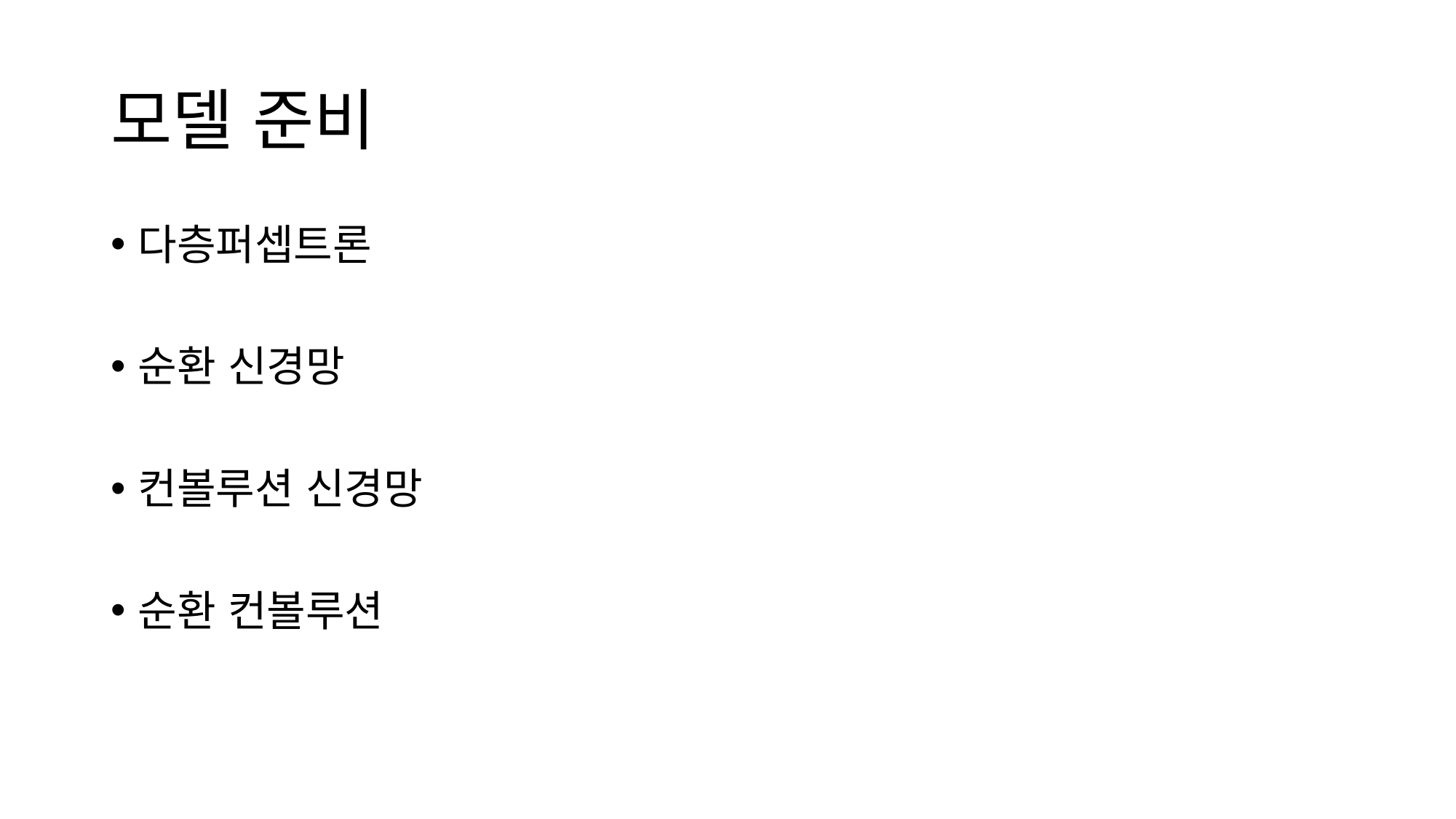

# 모델 준비
다층퍼셉트론

순환 신경망

컨볼루션 신경망

순환 컨볼루션